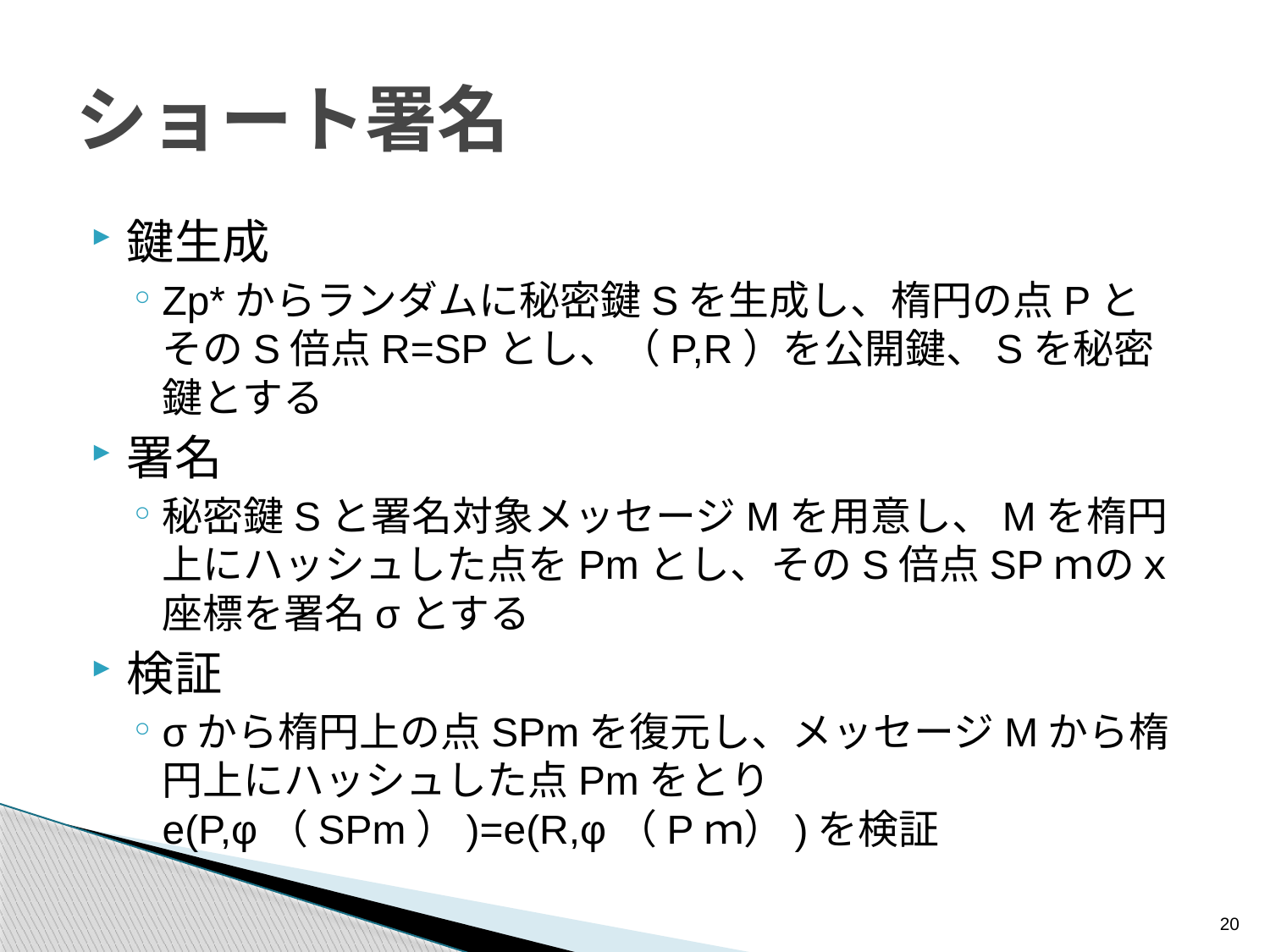

# ショート署名
鍵生成
Zp*からランダムに秘密鍵Sを生成し、楕円の点Pと
そのS倍点R=SPとし、（P,R）を公開鍵、Sを秘密鍵とする
署名
秘密鍵Sと署名対象メッセージMを用意し、Mを楕円上にハッシュした点をPmとし、そのS倍点SPｍのｘ座標を署名σとする
検証
σから楕円上の点SPmを復元し、メッセージMから楕円上にハッシュした点Pmをとり
e(P,φ（SPm）)=e(R,φ（Pｍ）)を検証
20